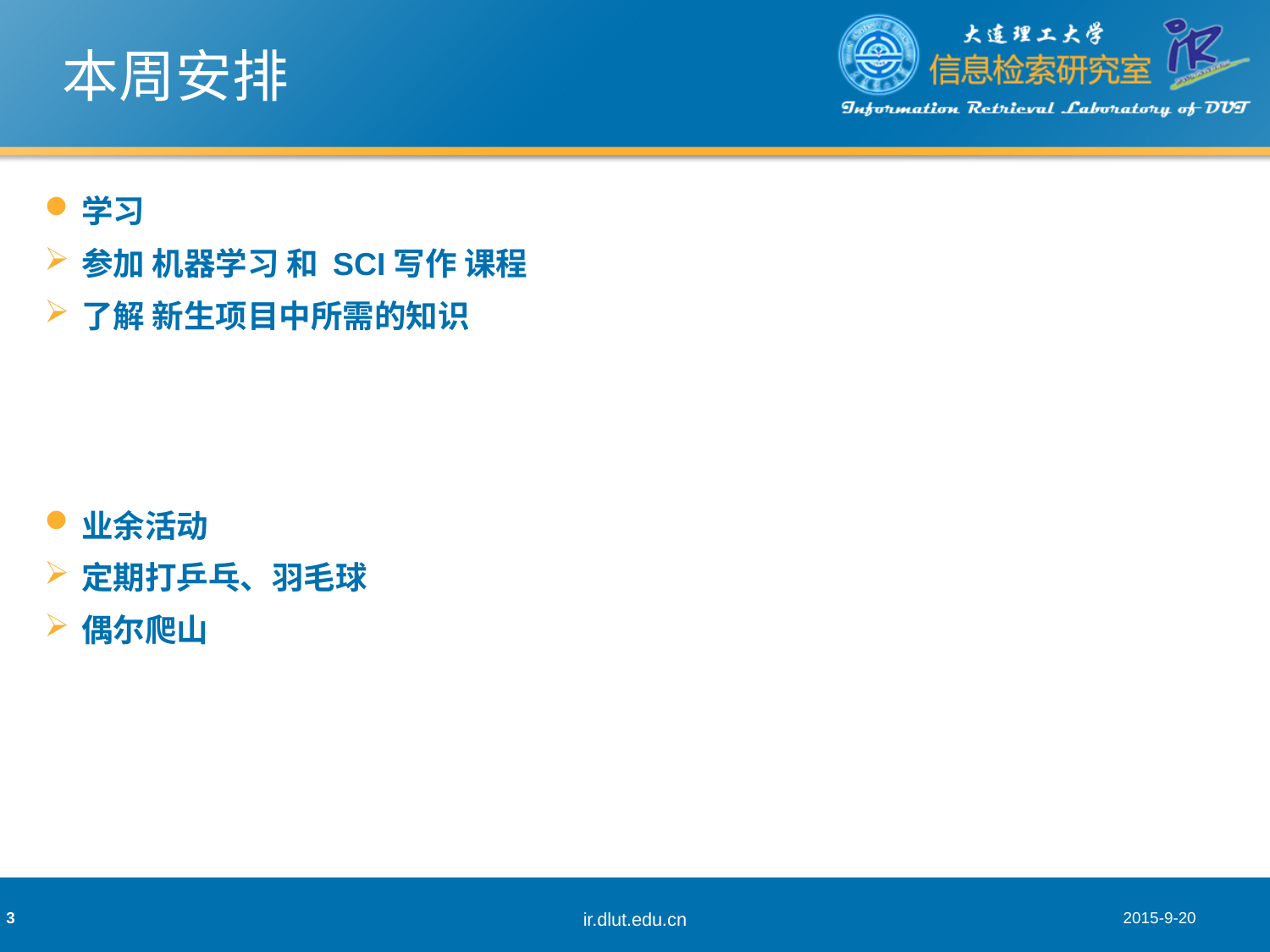

# 本周安排
学习
参加 机器学习 和 SCI写作 课程
了解 新生项目中所需的知识

业余活动
定期打乒乓、羽毛球
偶尔爬山